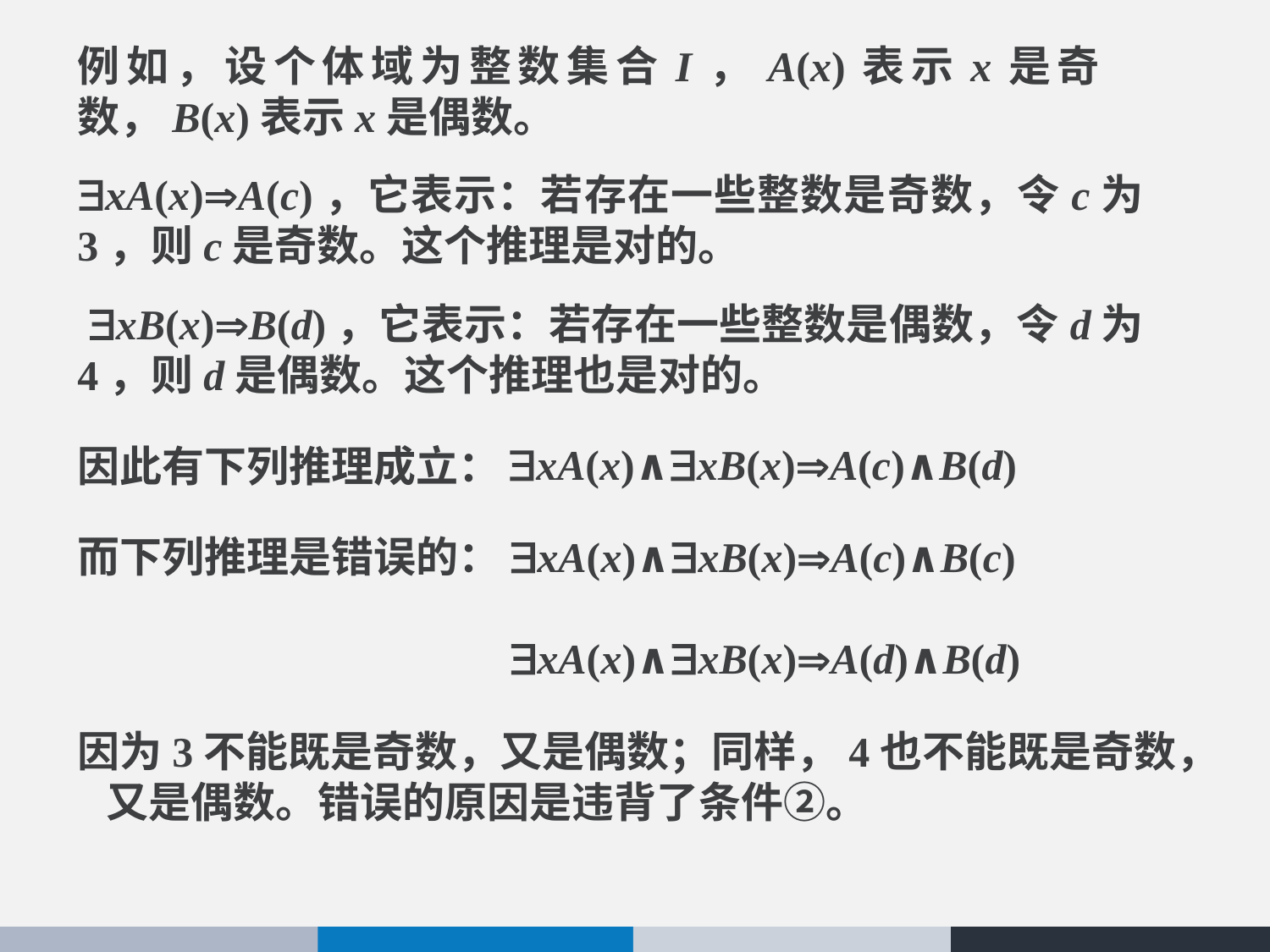

例如，设个体域为整数集合I，A(x)表示x是奇数，B(x)表示x是偶数。
∃xA(x)⇒A(c)，它表示：若存在一些整数是奇数，令c为3，则c是奇数。这个推理是对的。
 ∃xB(x)⇒B(d)，它表示：若存在一些整数是偶数，令d为4，则d是偶数。这个推理也是对的。
 ∃xA(x)∧∃xB(x)⇒A(c)∧B(d)
因此有下列推理成立：
而下列推理是错误的：
∃xA(x)∧∃xB(x)⇒A(c)∧B(c)
                 ∃xA(x)∧∃xB(x)⇒A(d)∧B(d)
因为3不能既是奇数，又是偶数；同样，4也不能既是奇数，   又是偶数。错误的原因是违背了条件②。